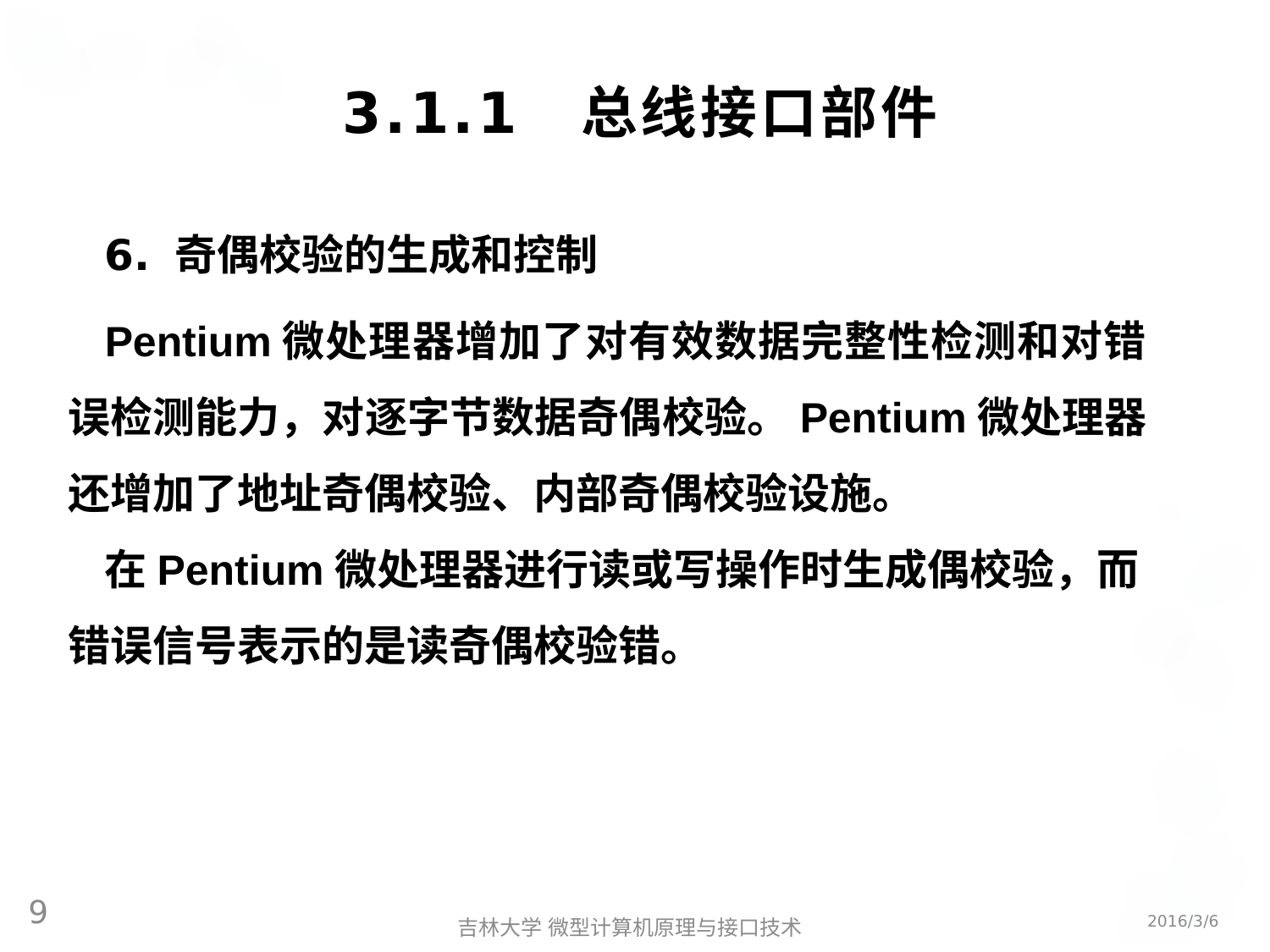

# 3.1.1  总线接口部件
6. 奇偶校验的生成和控制
Pentium微处理器增加了对有效数据完整性检测和对错误检测能力，对逐字节数据奇偶校验。Pentium微处理器还增加了地址奇偶校验、内部奇偶校验设施。
在Pentium微处理器进行读或写操作时生成偶校验，而错误信号表示的是读奇偶校验错。

9
2016/3/6
吉林大学 微型计算机原理与接口技术